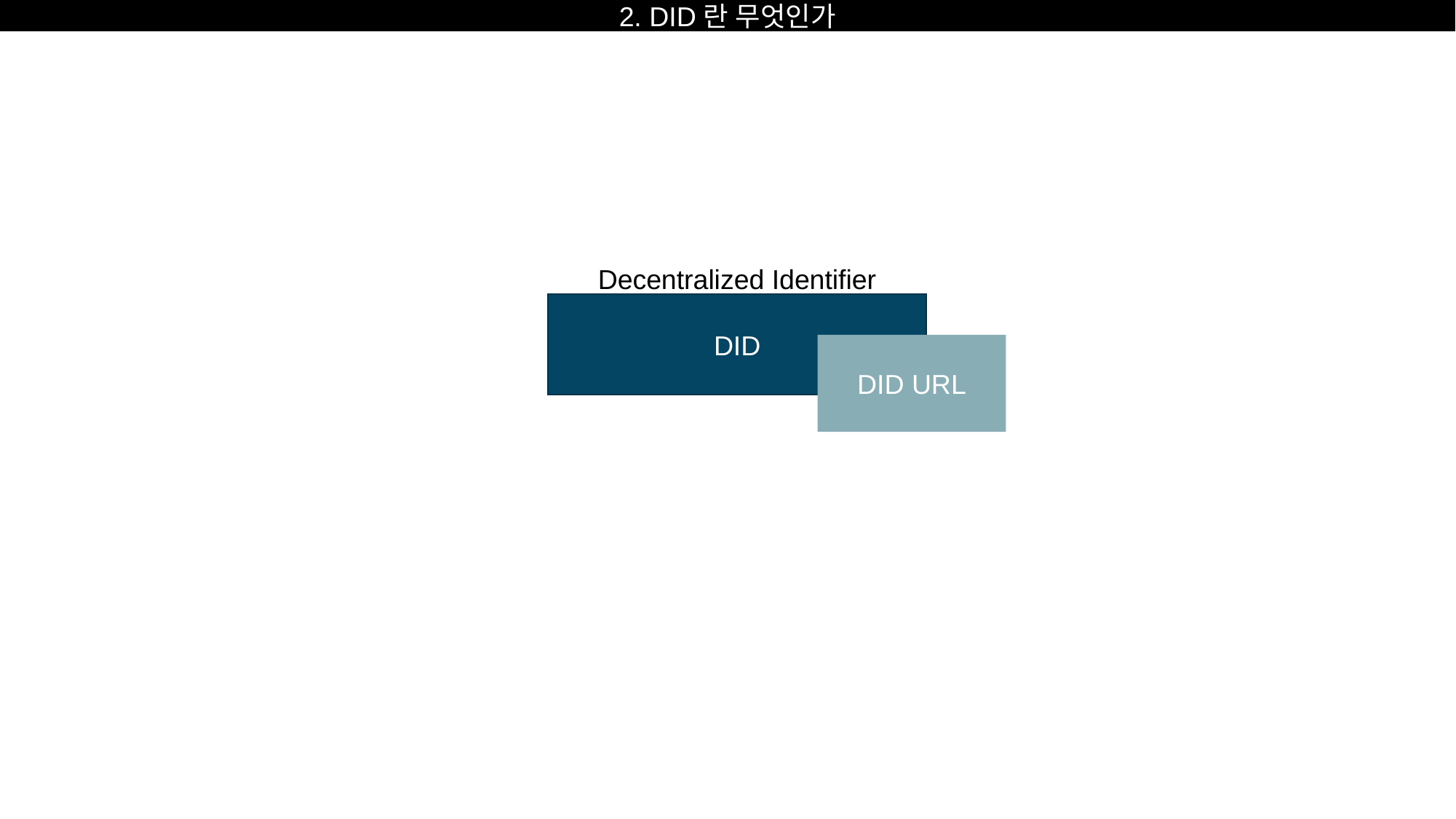

2. DID란 무엇인가
Decentralized Identifier
DID
DID URL